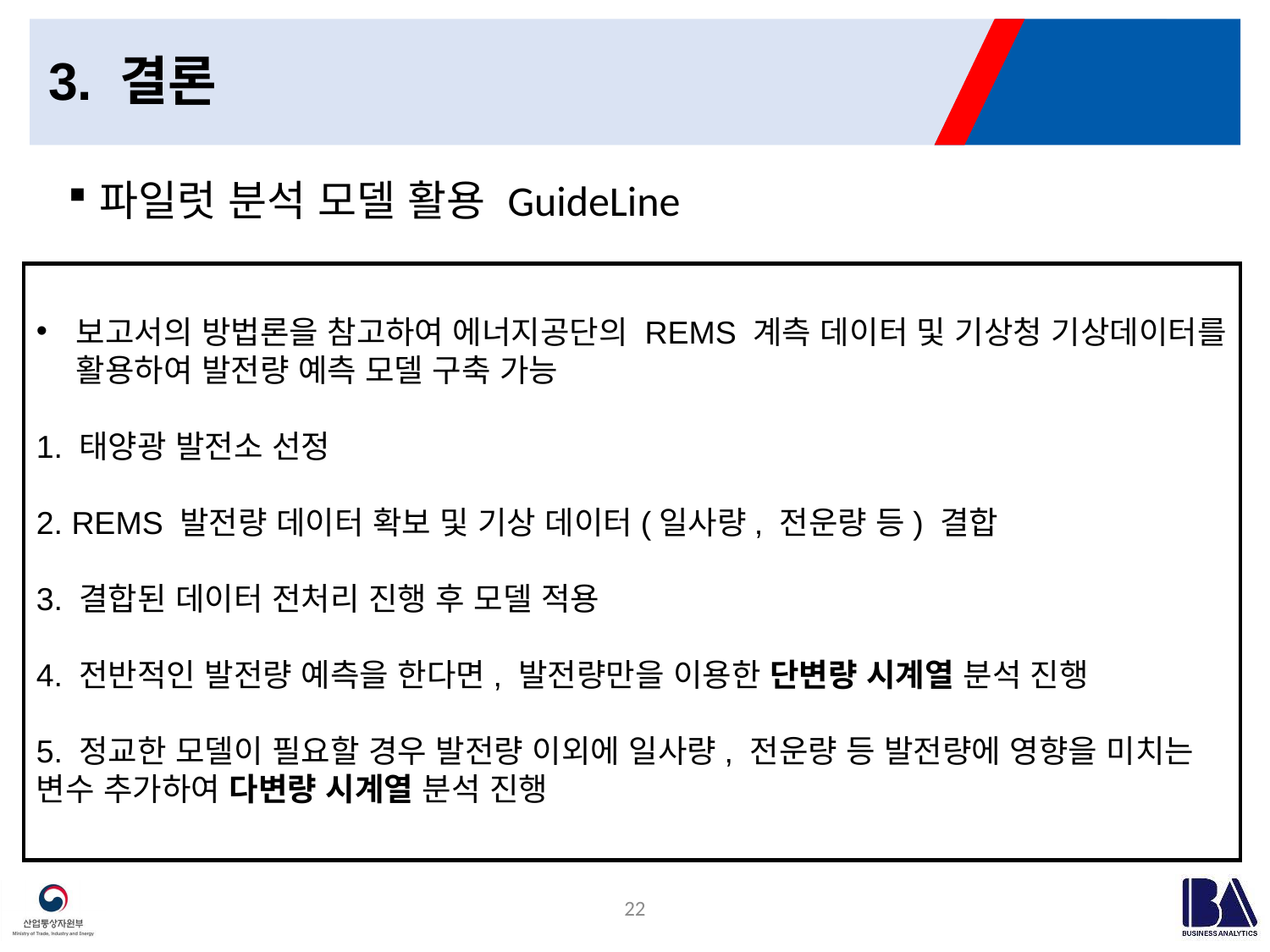

# 3. 결론
파일럿 분석 모델 활용 GuideLine

보고서의 방법론을 참고하여 에너지공단의 REMS 계측 데이터 및 기상청 기상데이터를 활용하여 발전량 예측 모델 구축 가능

1. 태양광 발전소 선정
2. REMS 발전량 데이터 확보 및 기상 데이터(일사량, 전운량 등) 결합
3. 결합된 데이터 전처리 진행 후 모델 적용
4. 전반적인 발전량 예측을 한다면, 발전량만을 이용한 단변량 시계열 분석 진행

5. 정교한 모델이 필요할 경우 발전량 이외에 일사량, 전운량 등 발전량에 영향을 미치는 변수 추가하여 다변량 시계열 분석 진행
22